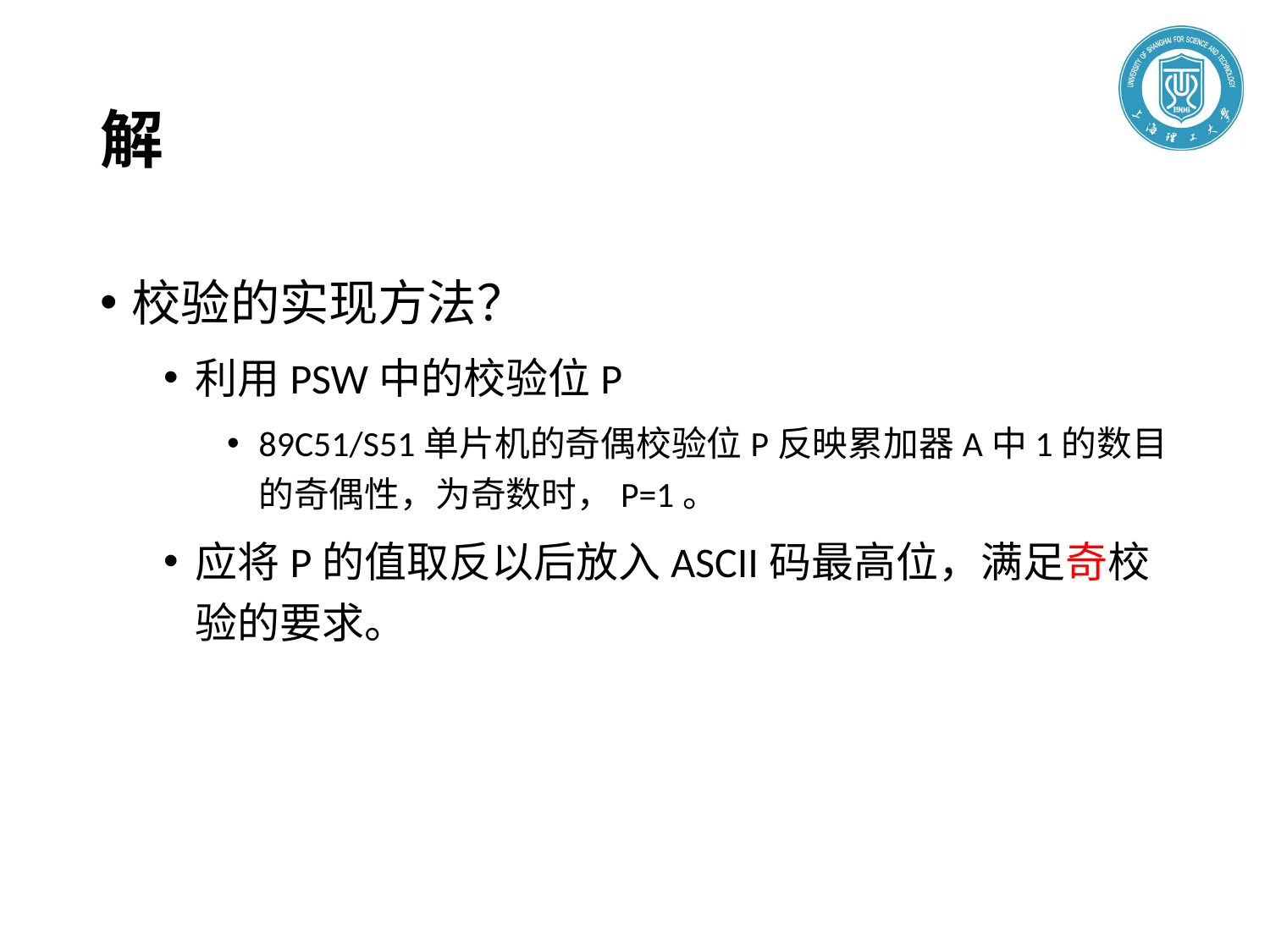

# 解
校验的实现方法？
利用PSW中的校验位P
89C51/S51单片机的奇偶校验位P反映累加器A中1的数目的奇偶性，为奇数时，P=1。
应将P的值取反以后放入ASCII码最高位，满足奇校验的要求。